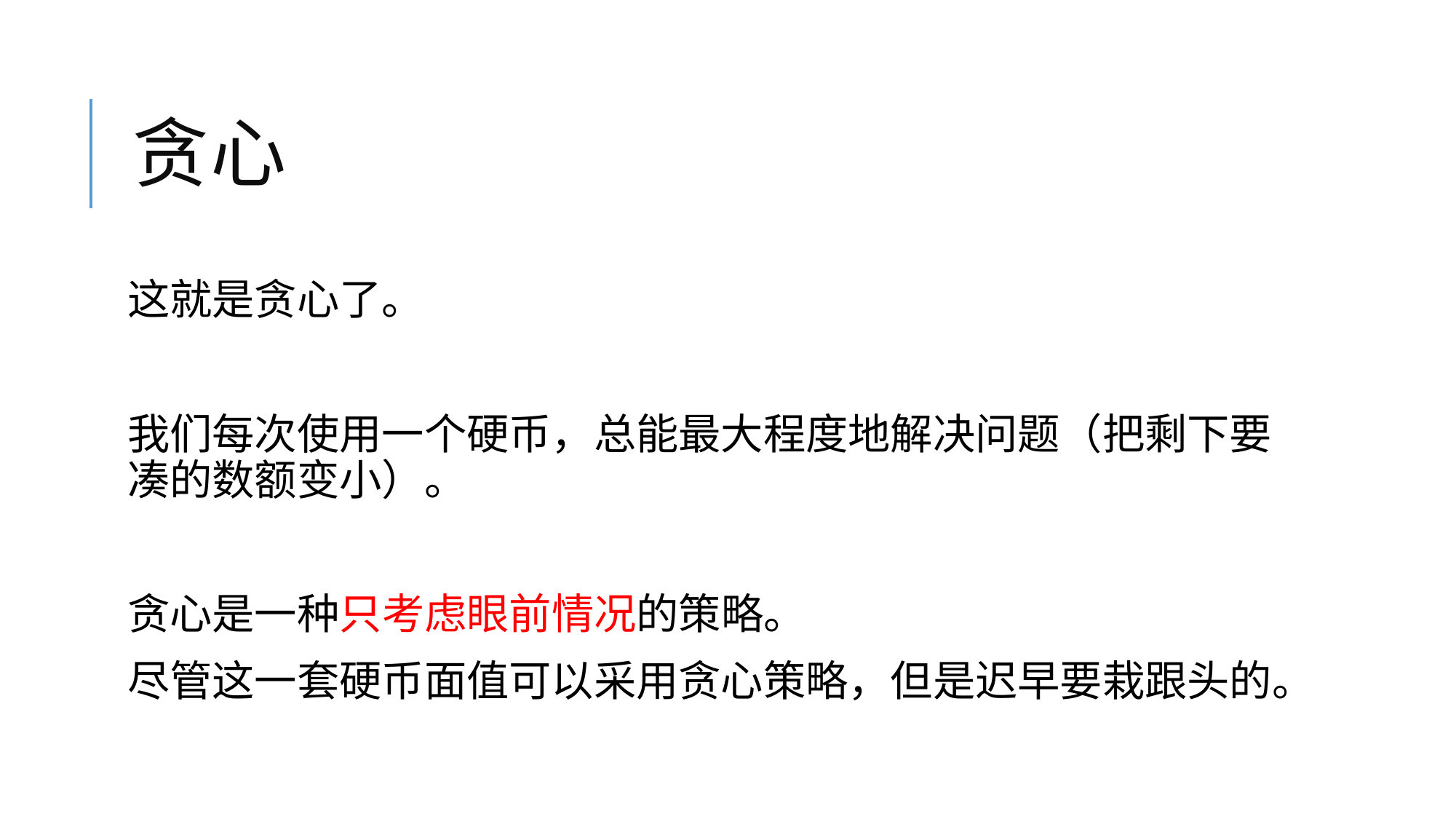

# 贪心
这就是贪心了。

我们每次使用一个硬币，总能最大程度地解决问题（把剩下要凑的数额变小）。

贪心是一种只考虑眼前情况的策略。
尽管这一套硬币面值可以采用贪心策略，但是迟早要栽跟头的。